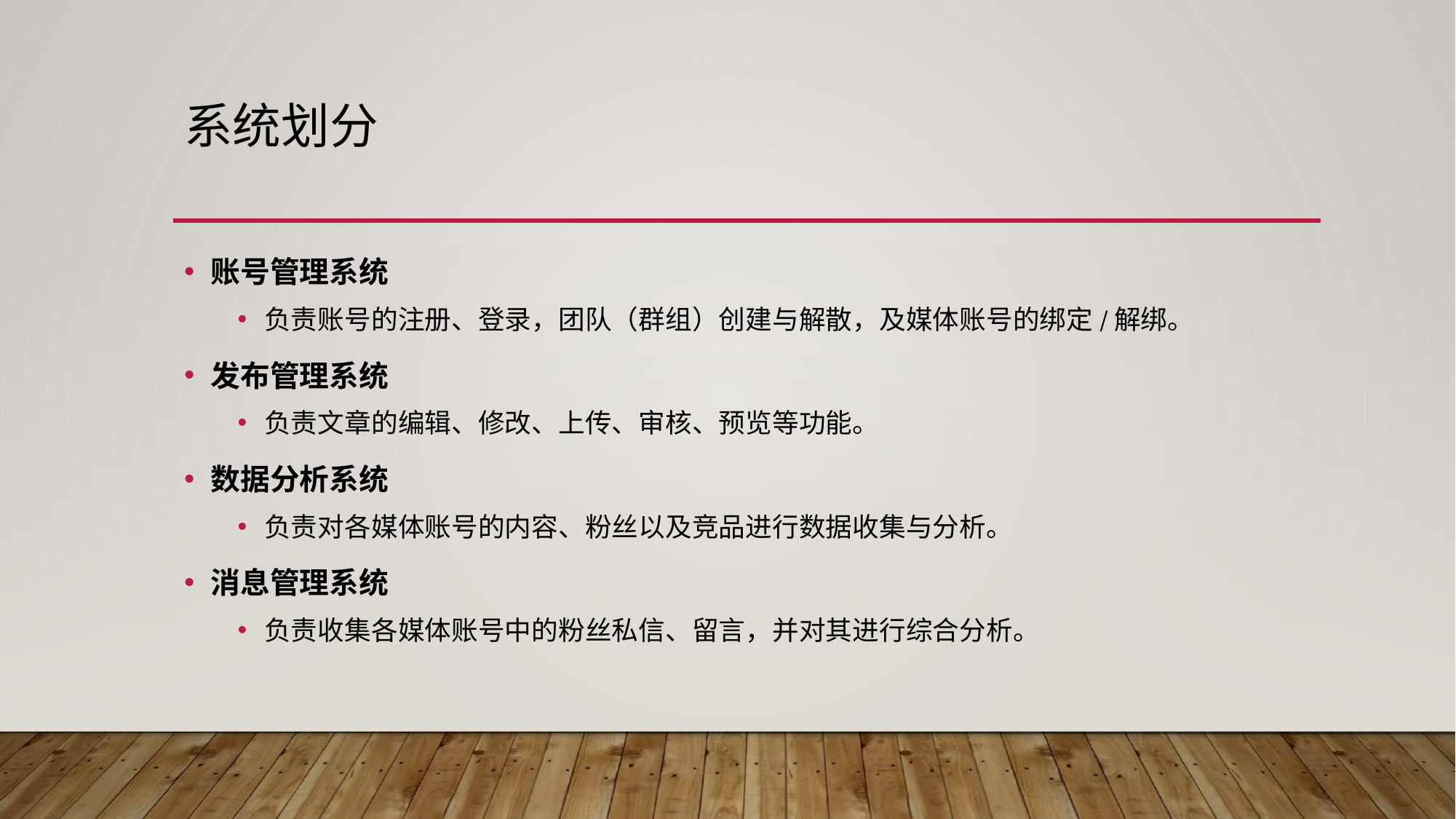

# 系统划分
账号管理系统
负责账号的注册、登录，团队（群组）创建与解散，及媒体账号的绑定/解绑。
发布管理系统
负责文章的编辑、修改、上传、审核、预览等功能。
数据分析系统
负责对各媒体账号的内容、粉丝以及竞品进行数据收集与分析。
消息管理系统
负责收集各媒体账号中的粉丝私信、留言，并对其进行综合分析。